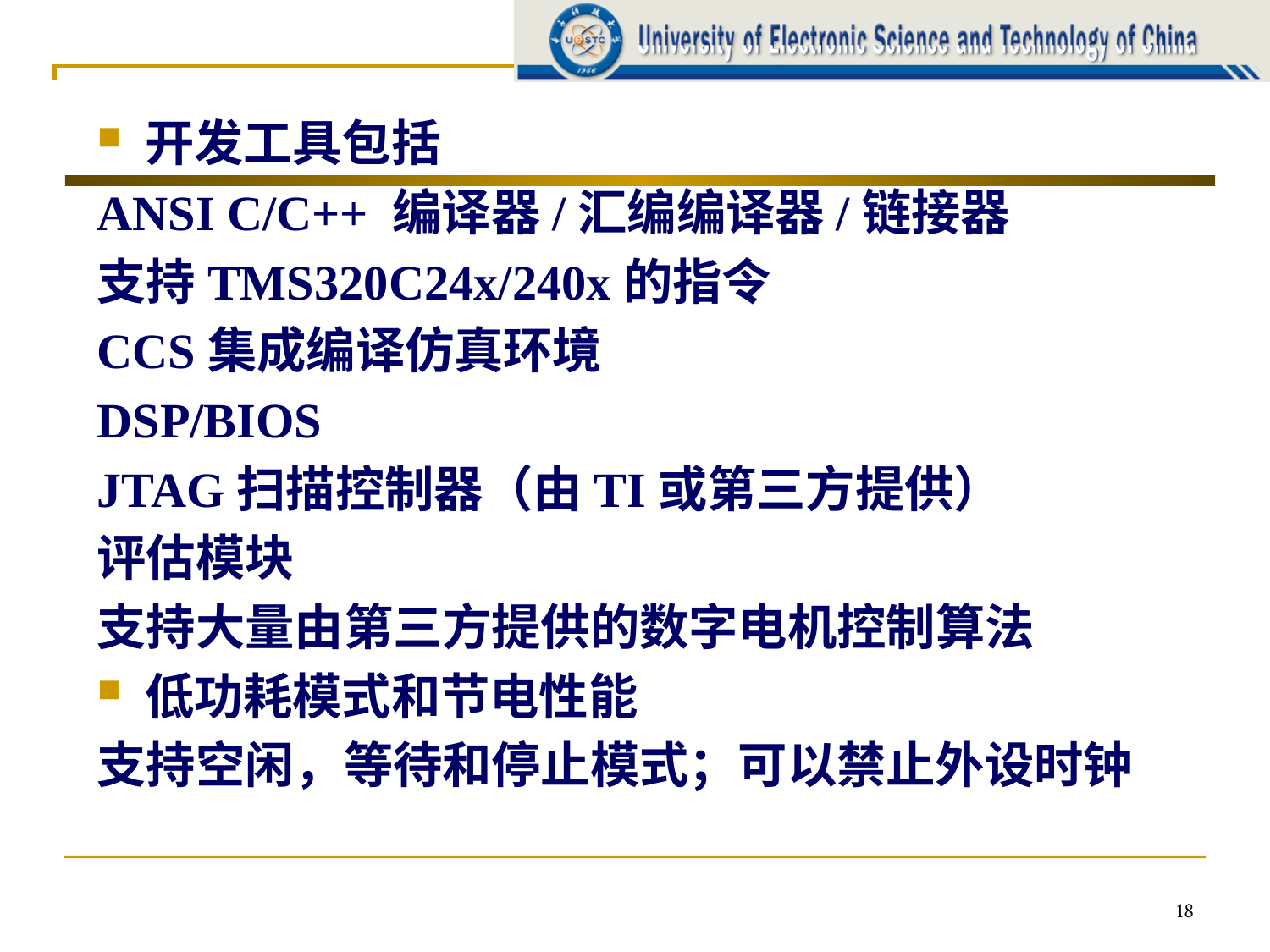

开发工具包括
ANSI C/C++ 编译器/汇编编译器/链接器
支持TMS320C24x/240x的指令
CCS集成编译仿真环境
DSP/BIOS
JTAG扫描控制器（由TI或第三方提供）
评估模块
支持大量由第三方提供的数字电机控制算法
低功耗模式和节电性能
支持空闲，等待和停止模式；可以禁止外设时钟
18